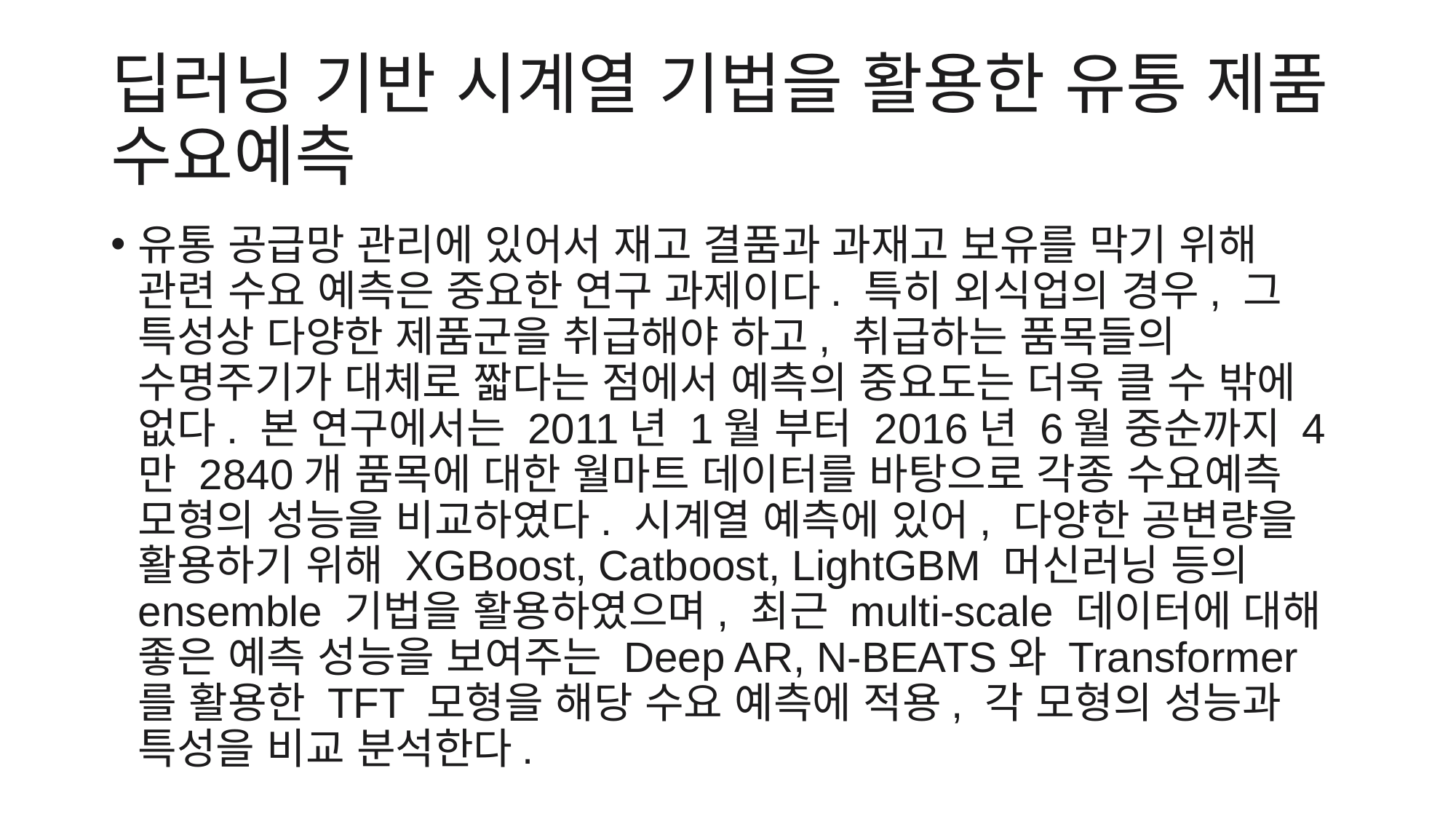

# 딥러닝 기반 시계열 기법을 활용한 유통 제품 수요예측
유통 공급망 관리에 있어서 재고 결품과 과재고 보유를 막기 위해 관련 수요 예측은 중요한 연구 과제이다. 특히 외식업의 경우, 그 특성상 다양한 제품군을 취급해야 하고, 취급하는 품목들의 수명주기가 대체로 짧다는 점에서 예측의 중요도는 더욱 클 수 밖에 없다. 본 연구에서는 2011년 1월 부터 2016년 6월 중순까지 4만 2840개 품목에 대한 월마트 데이터를 바탕으로 각종 수요예측 모형의 성능을 비교하였다. 시계열 예측에 있어, 다양한 공변량을 활용하기 위해 XGBoost, Catboost, LightGBM 머신러닝 등의 ensemble 기법을 활용하였으며, 최근 multi-scale 데이터에 대해 좋은 예측 성능을 보여주는 Deep AR, N-BEATS와 Transformer를 활용한 TFT 모형을 해당 수요 예측에 적용, 각 모형의 성능과 특성을 비교 분석한다.